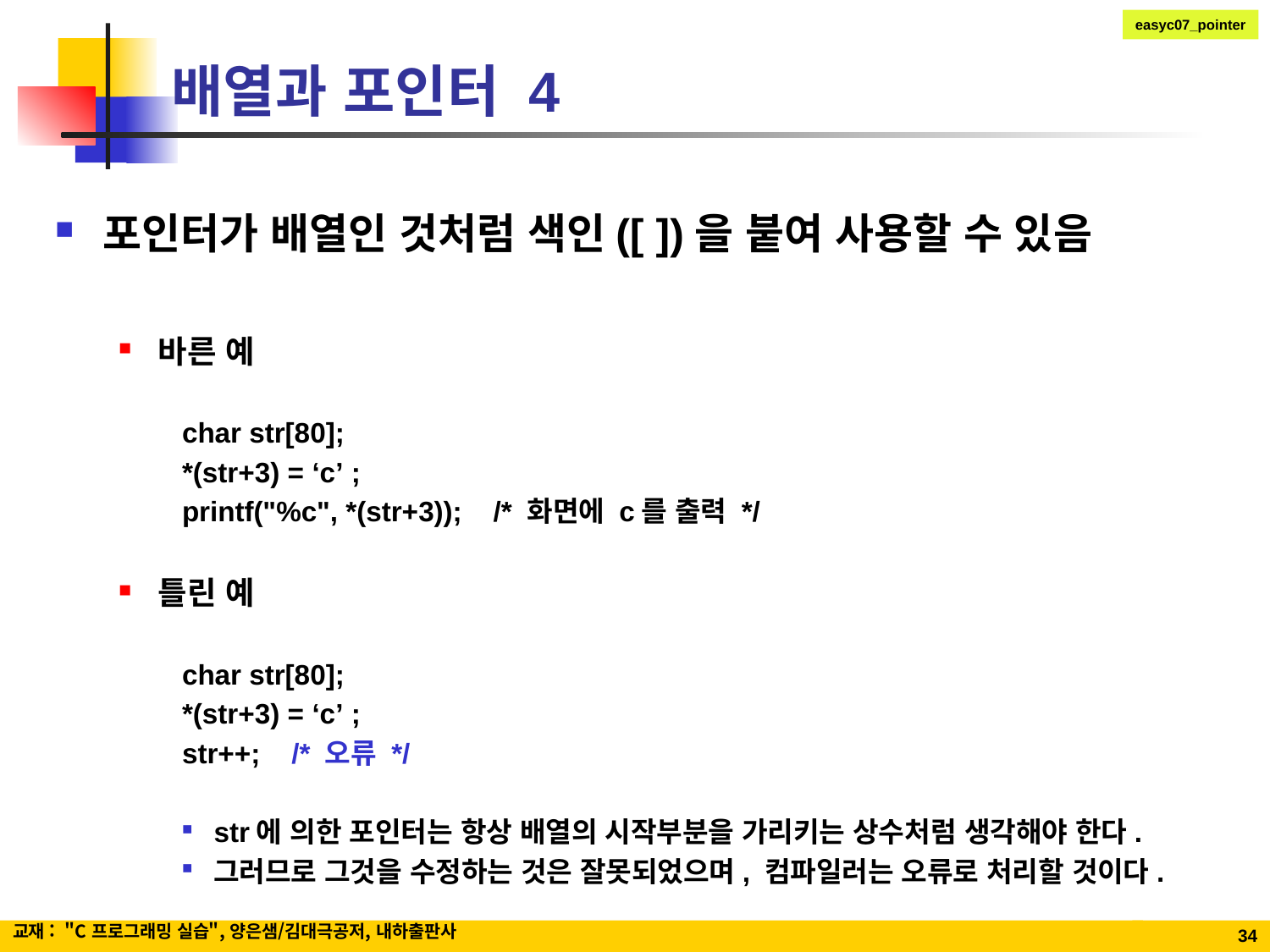

# 배열과 포인터 4
포인터가 배열인 것처럼 색인([ ])을 붙여 사용할 수 있음

바른 예

char str[80];
*(str+3) = ‘c’ ;
printf("%c", *(str+3));    /* 화면에 c를 출력 */

틀린 예

char str[80];
*(str+3) = ‘c’ ;
str++;    /* 오류 */

str에 의한 포인터는 항상 배열의 시작부분을 가리키는 상수처럼 생각해야 한다.
그러므로 그것을 수정하는 것은 잘못되었으며, 컴파일러는 오류로 처리할 것이다.
교재 :  "C 프로그래밍 실습", 양은샘/김대극공저, 내하출판사
34